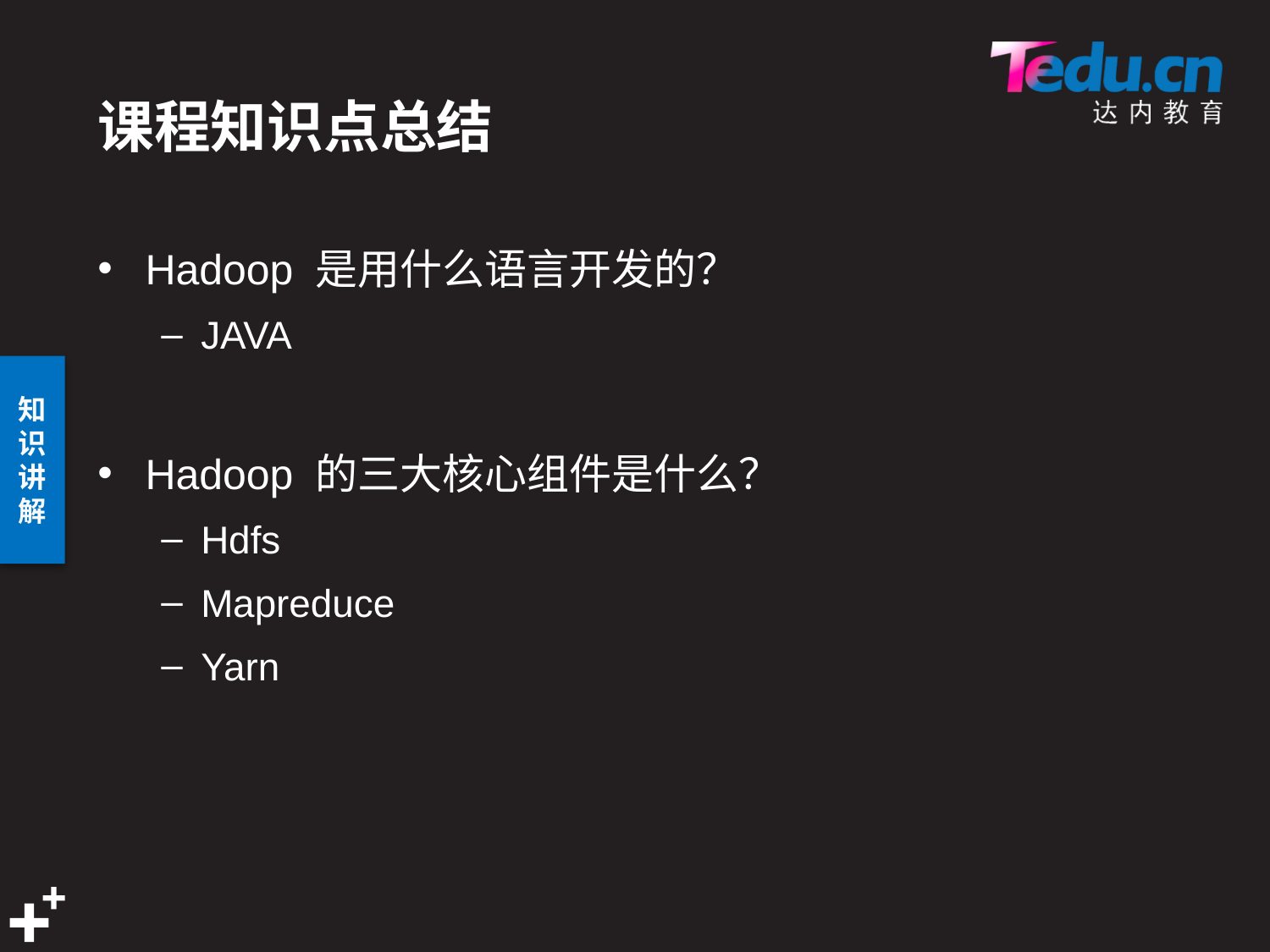

# 课程知识点总结
Hadoop 是用什么语言开发的？
JAVA

Hadoop 的三大核心组件是什么？
Hdfs
Mapreduce
Yarn